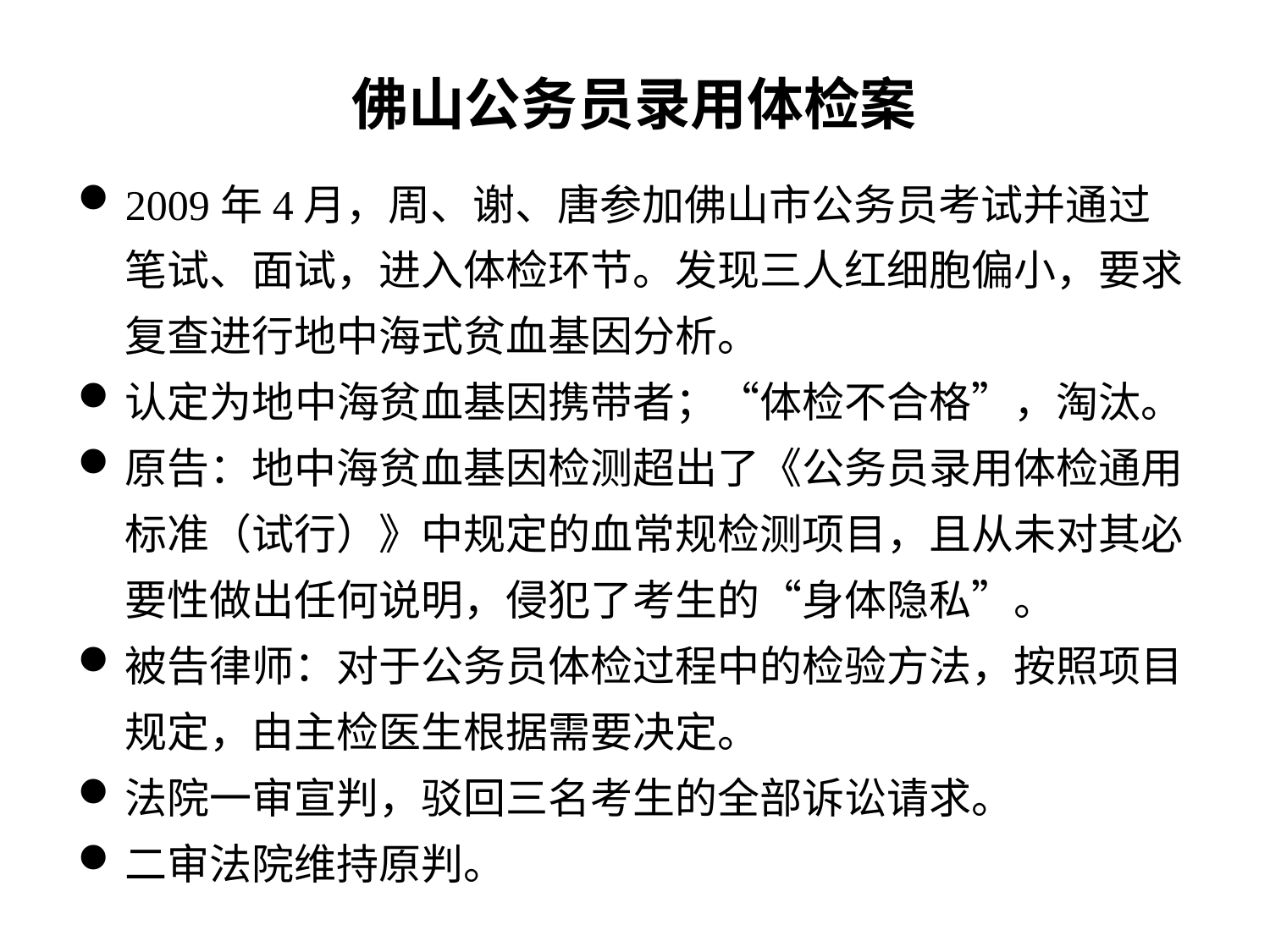

# 佛山公务员录用体检案
2009年4月，周、谢、唐参加佛山市公务员考试并通过笔试、面试，进入体检环节。发现三人红细胞偏小，要求复查进行地中海式贫血基因分析。
认定为地中海贫血基因携带者；“体检不合格”，淘汰。
原告：地中海贫血基因检测超出了《公务员录用体检通用标准（试行）》中规定的血常规检测项目，且从未对其必要性做出任何说明，侵犯了考生的“身体隐私”。
被告律师：对于公务员体检过程中的检验方法，按照项目规定，由主检医生根据需要决定。
法院一审宣判，驳回三名考生的全部诉讼请求。
二审法院维持原判。